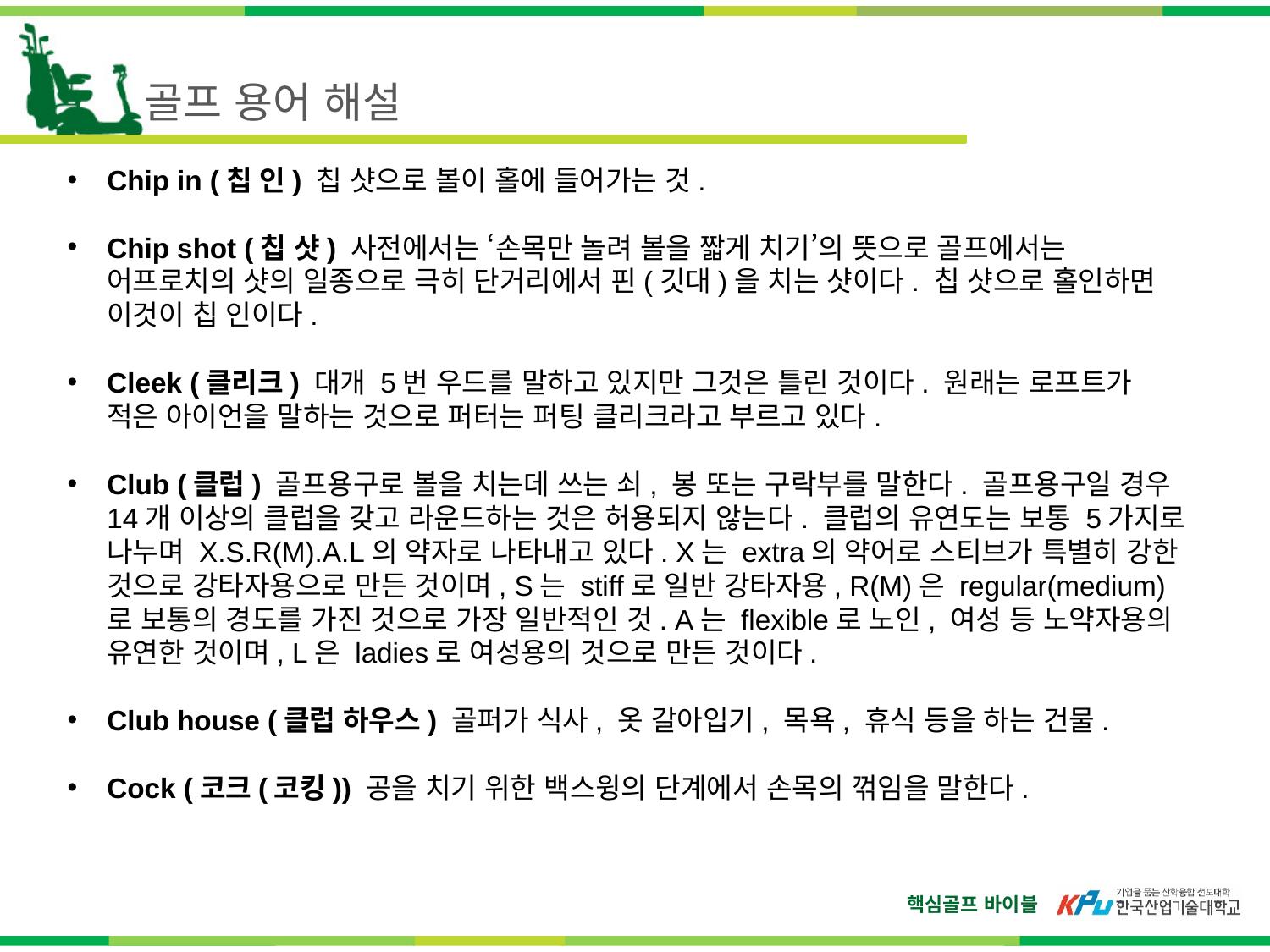

골프 용어 해설

Chip in (칩 인) 칩 샷으로 볼이 홀에 들어가는 것.

Chip shot (칩 샷) 사전에서는 ‘손목만 놀려 볼을 짧게 치기’의 뜻으로 골프에서는 어프로치의 샷의 일종으로 극히 단거리에서 핀(깃대)을 치는 샷이다. 칩 샷으로 홀인하면 이것이 칩 인이다.

Cleek (클리크) 대개 5번 우드를 말하고 있지만 그것은 틀린 것이다. 원래는 로프트가 적은 아이언을 말하는 것으로 퍼터는 퍼팅 클리크라고 부르고 있다.

Club (클럽) 골프용구로 볼을 치는데 쓰는 쇠, 봉 또는 구락부를 말한다. 골프용구일 경우 14개 이상의 클럽을 갖고 라운드하는 것은 허용되지 않는다. 클럽의 유연도는 보통 5가지로 나누며 X.S.R(M).A.L의 약자로 나타내고 있다. X는 extra의 약어로 스티브가 특별히 강한 것으로 강타자용으로 만든 것이며, S는 stiff로 일반 강타자용, R(M)은 regular(medium)로 보통의 경도를 가진 것으로 가장 일반적인 것. A는 flexible로 노인, 여성 등 노약자용의 유연한 것이며, L은 ladies로 여성용의 것으로 만든 것이다.

Club house (클럽 하우스) 골퍼가 식사, 옷 갈아입기, 목욕, 휴식 등을 하는 건물.

Cock (코크(코킹)) 공을 치기 위한 백스윙의 단계에서 손목의 꺾임을 말한다.